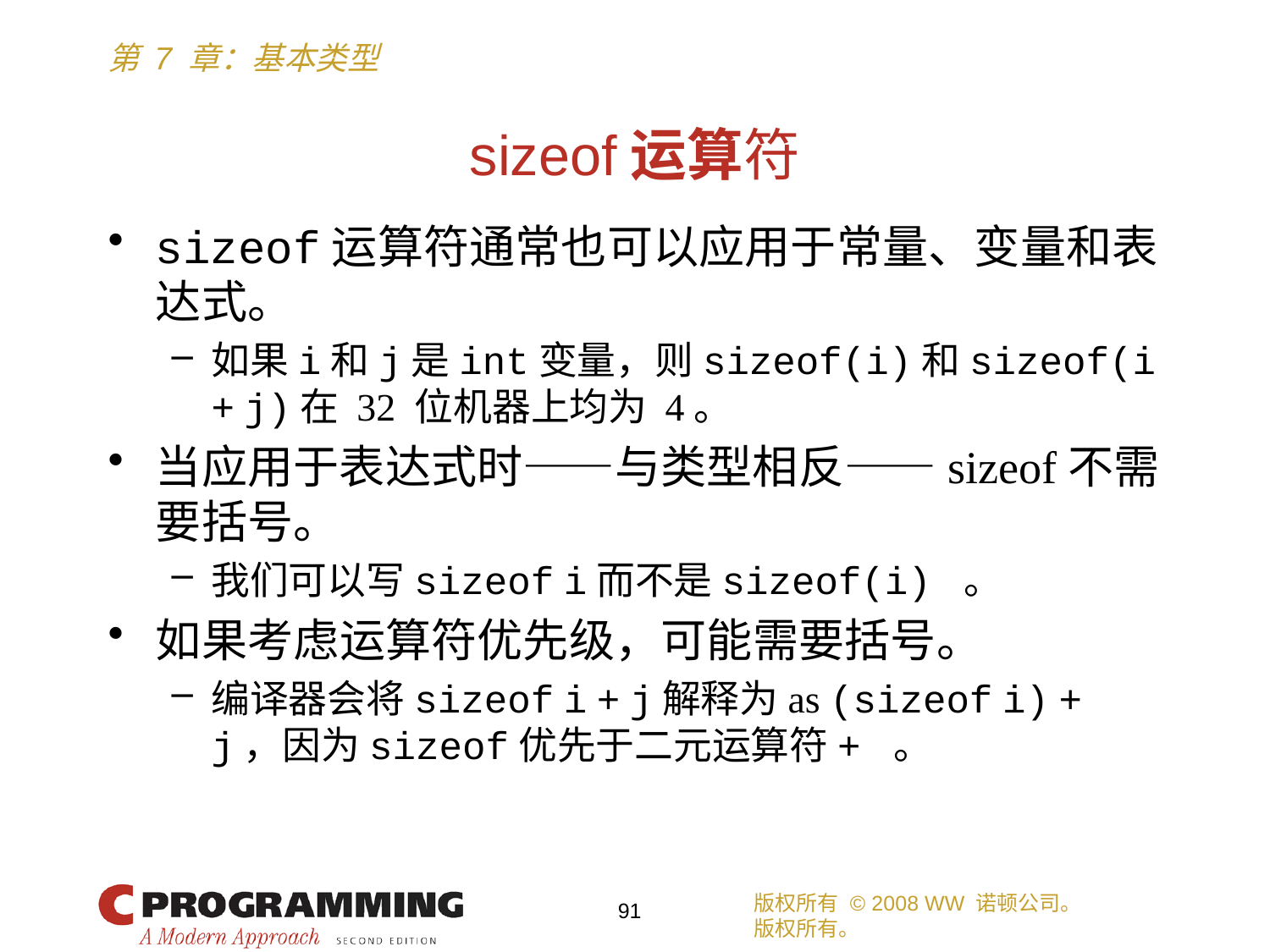

# sizeof运算符
sizeof运算符通常也可以应用于常量、变量和表达式。
如果i和j是int变量，则sizeof(i)和sizeof(i + j)在 32 位机器上均为 4。
当应用于表达式时——与类型相反——sizeof不需要括号。
我们可以写sizeof i而不是sizeof(i) 。
如果考虑运算符优先级，可能需要括号。
编译器会将sizeof i + j解释为as (sizeof i) + j，因为sizeof优先于二元运算符+ 。
版权所有 © 2008 WW 诺顿公司。
版权所有。
91